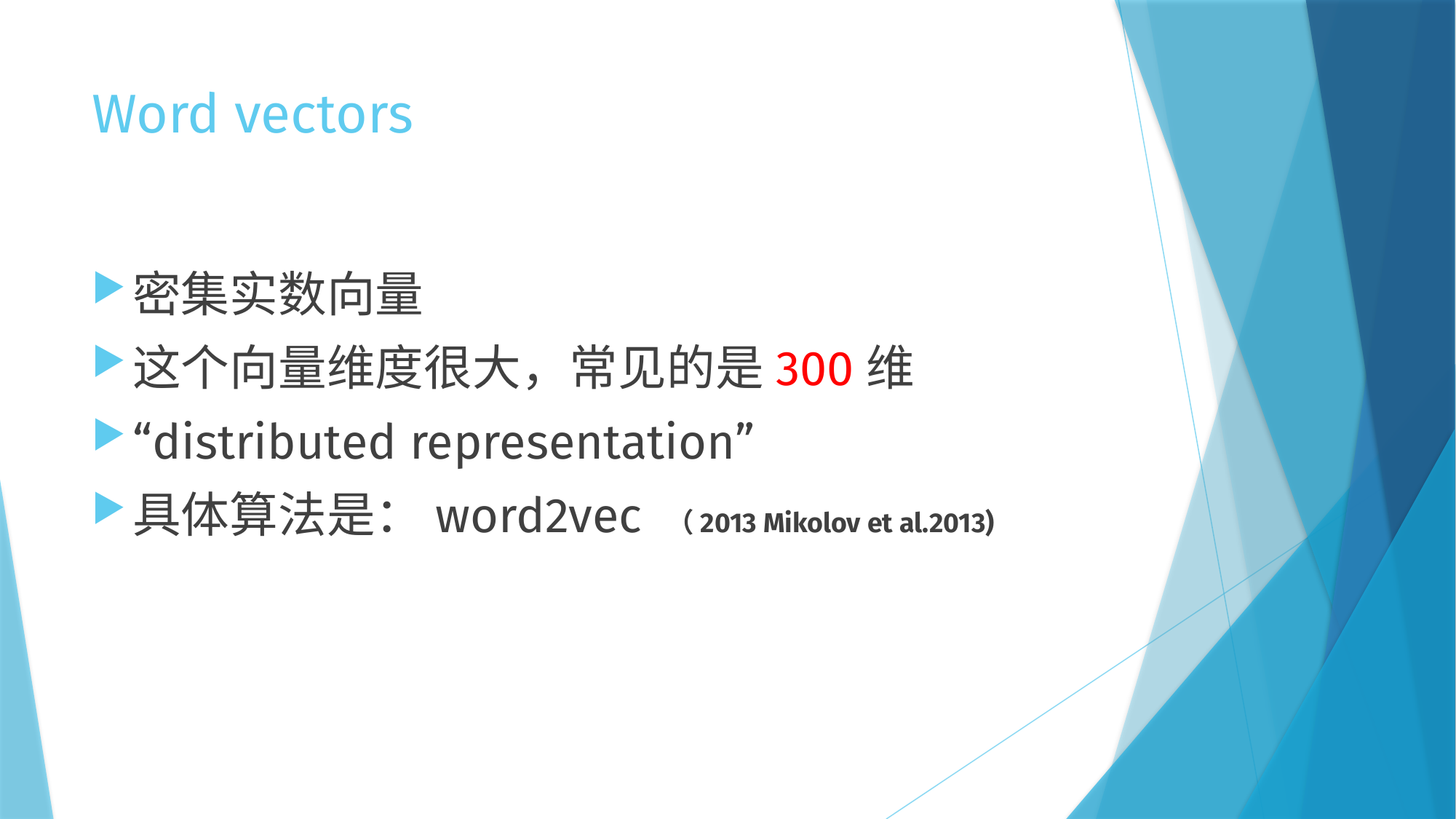

# Word vectors
密集实数向量
这个向量维度很大，常见的是300维
“distributed representation”
具体算法是：word2vec （2013 Mikolov et al.2013)